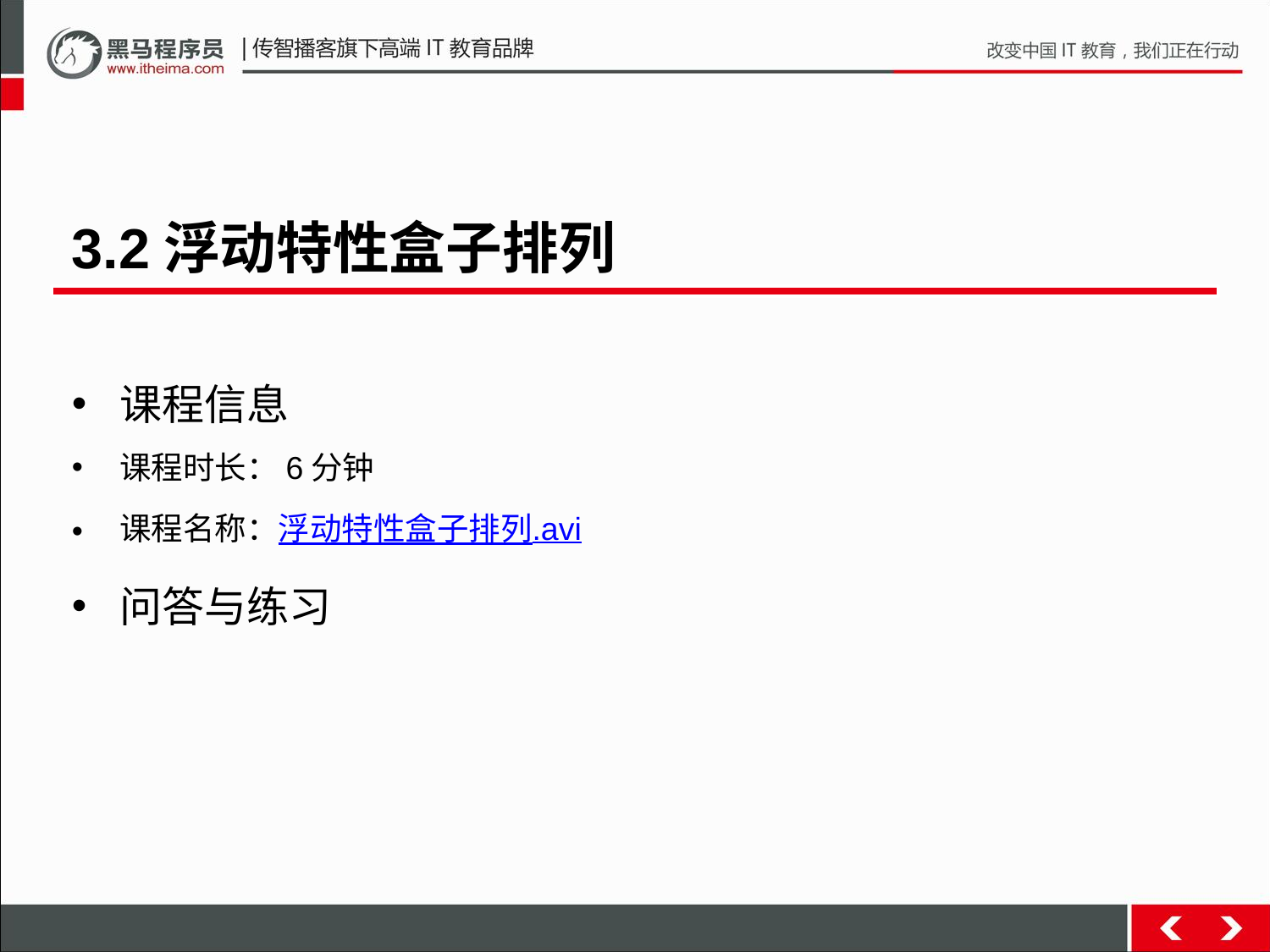

3.2浮动特性盒子排列
课程信息
课程时长：6分钟
课程名称：浮动特性盒子排列.avi
问答与练习